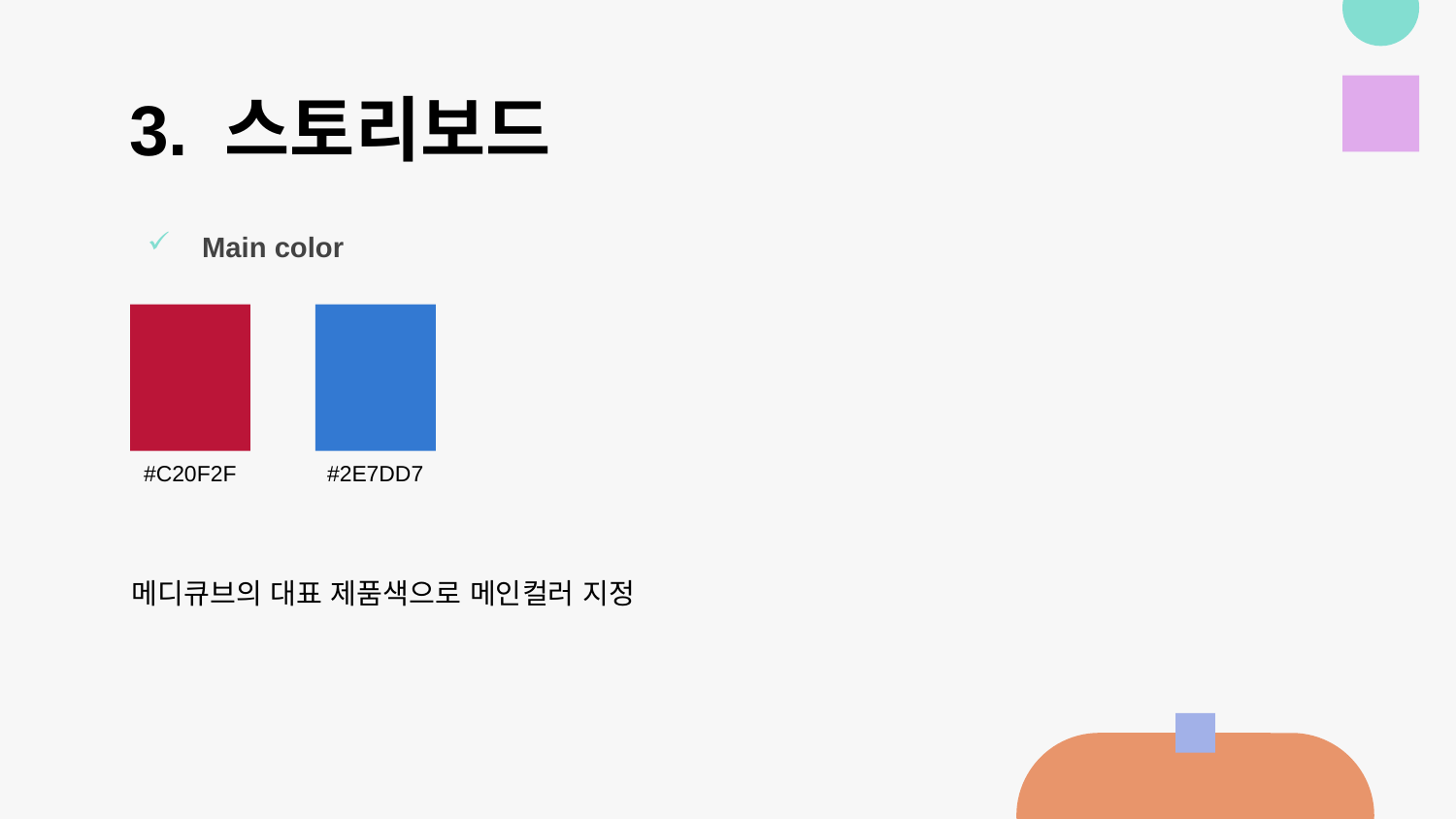

# 3. 스토리보드
Main color

#C20F2F
#2E7DD7
메디큐브의 대표 제품색으로 메인컬러 지정